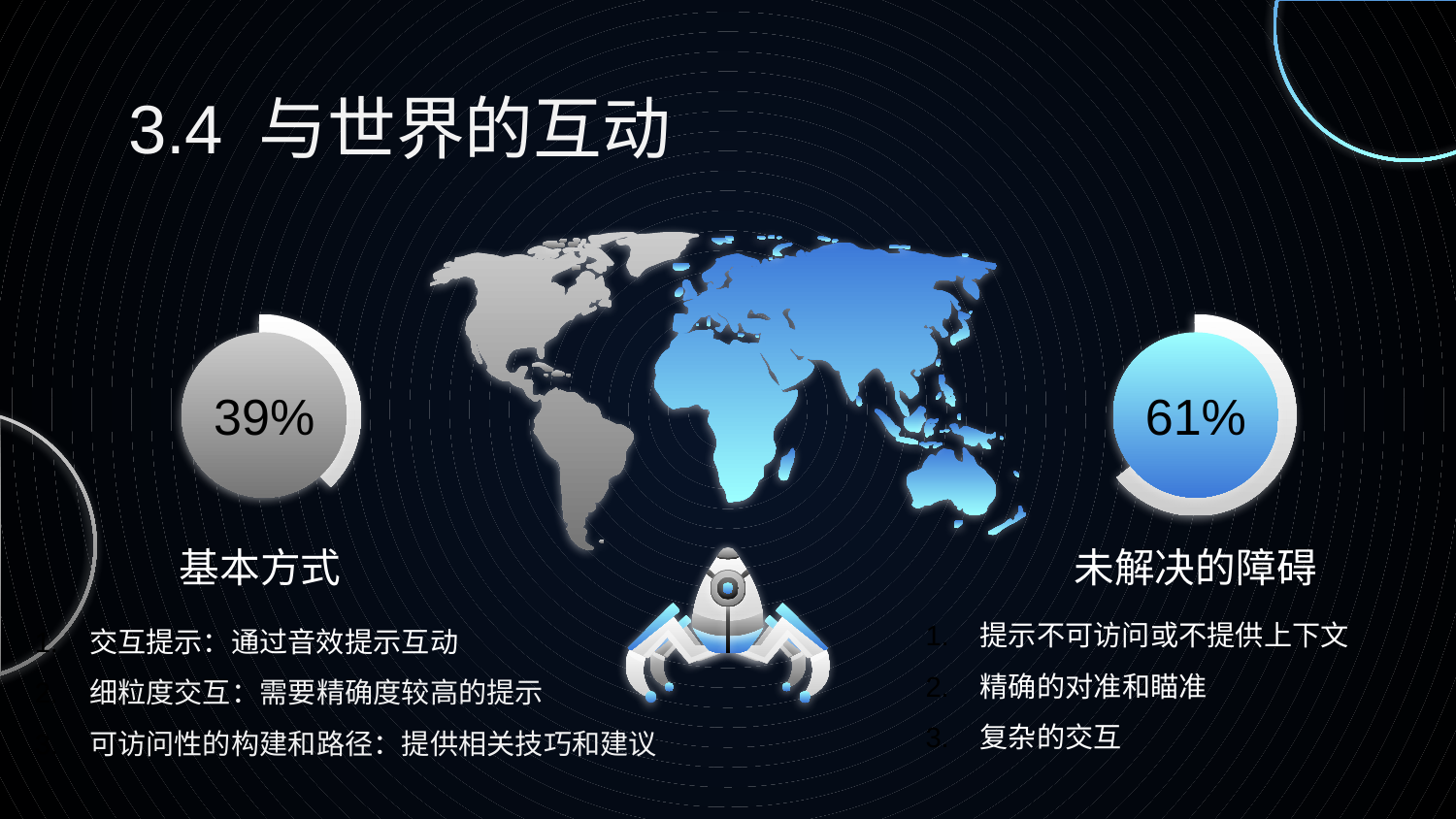

# 3.4 与世界的互动

39%
61%
基本方式
未解决的障碍

提示不可访问或不提供上下文
精确的对准和瞄准
复杂的交互
交互提示：通过音效提示互动
细粒度交互：需要精确度较高的提示
可访问性的构建和路径：提供相关技巧和建议